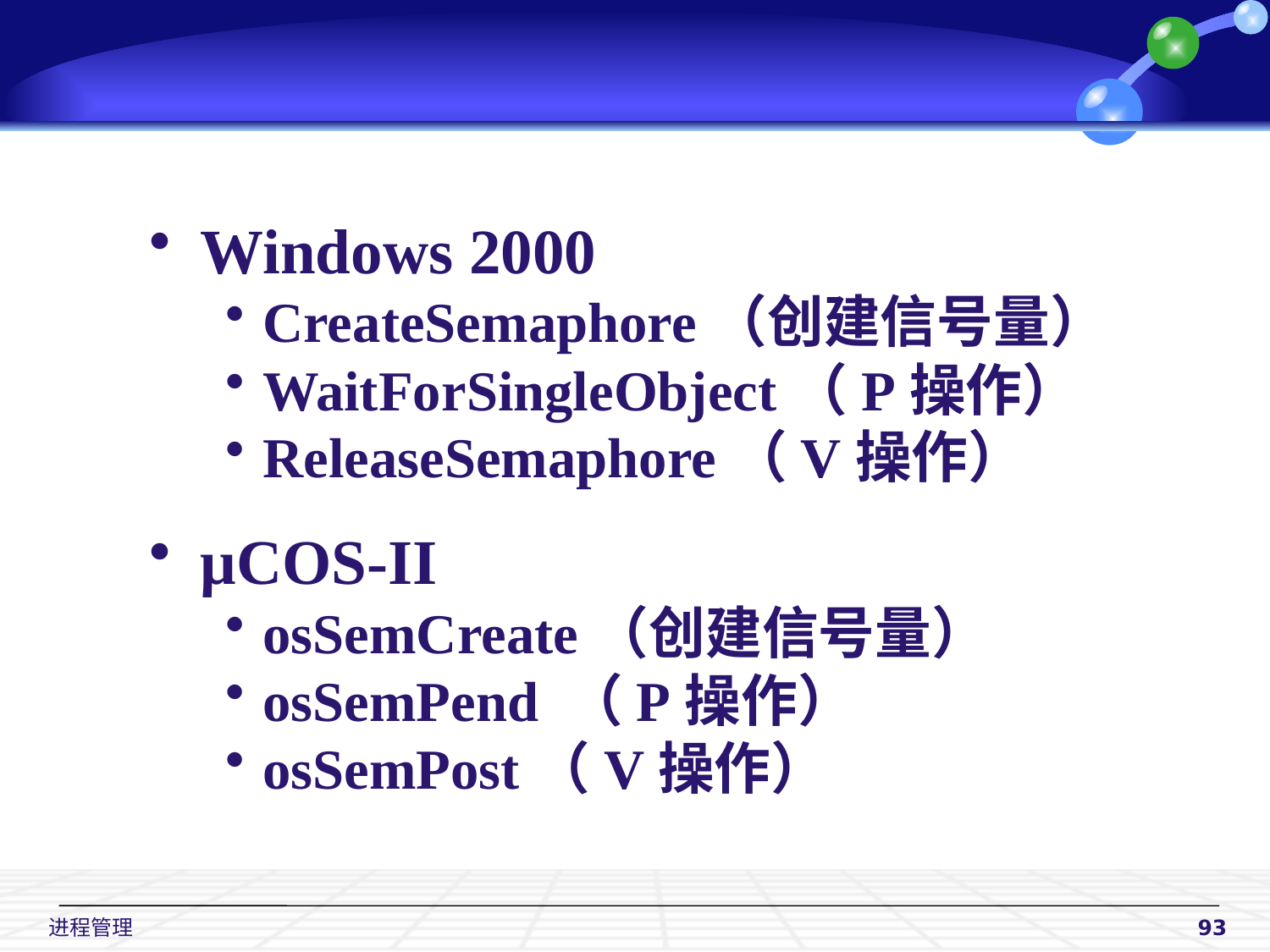

Windows 2000
CreateSemaphore（创建信号量）
WaitForSingleObject（P操作）
ReleaseSemaphore（V操作）
μCOS-II
osSemCreate（创建信号量）
osSemPend （P操作）
osSemPost（V操作）
   进程管理
93